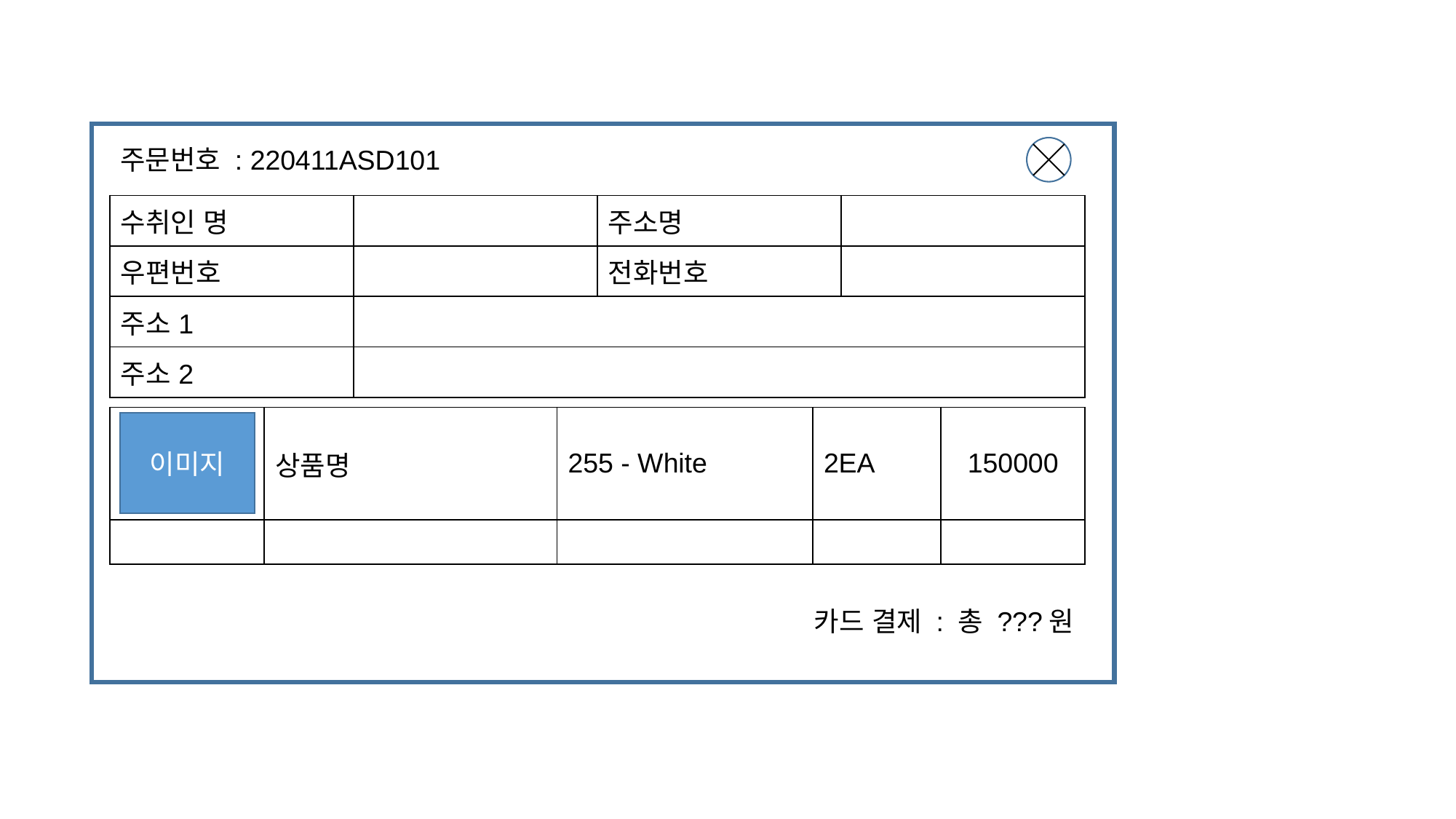

주문번호 : 220411ASD101

| 수취인 명 |  | 주소명 |  |
| --- | --- | --- | --- |
| 우편번호 |  | 전화번호 |  |
| 주소1 |  |  |  |
| 주소2 |  |  |  |
|  | 상품명 | 255 - White | 2EA | 150000 |
| --- | --- | --- | --- | --- |
|  |  |  |  |  |
이미지
카드 결제 : 총 ???원